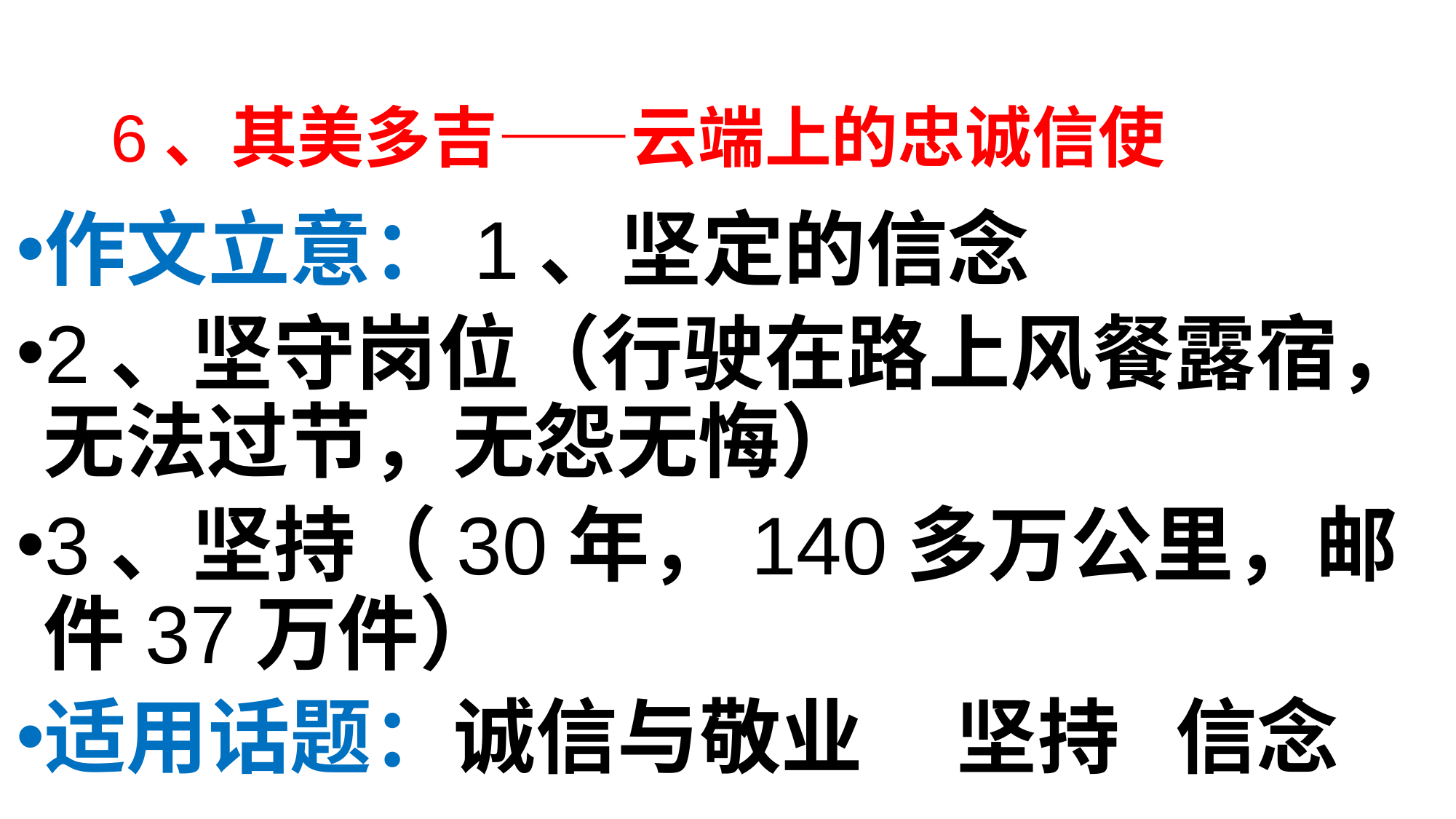

# 6、其美多吉——云端上的忠诚信使
作文立意：1、坚定的信念
2、坚守岗位（行驶在路上风餐露宿，无法过节，无怨无悔）
3、坚持（30年，140多万公里，邮件37万件）
适用话题：诚信与敬业     坚持   信念